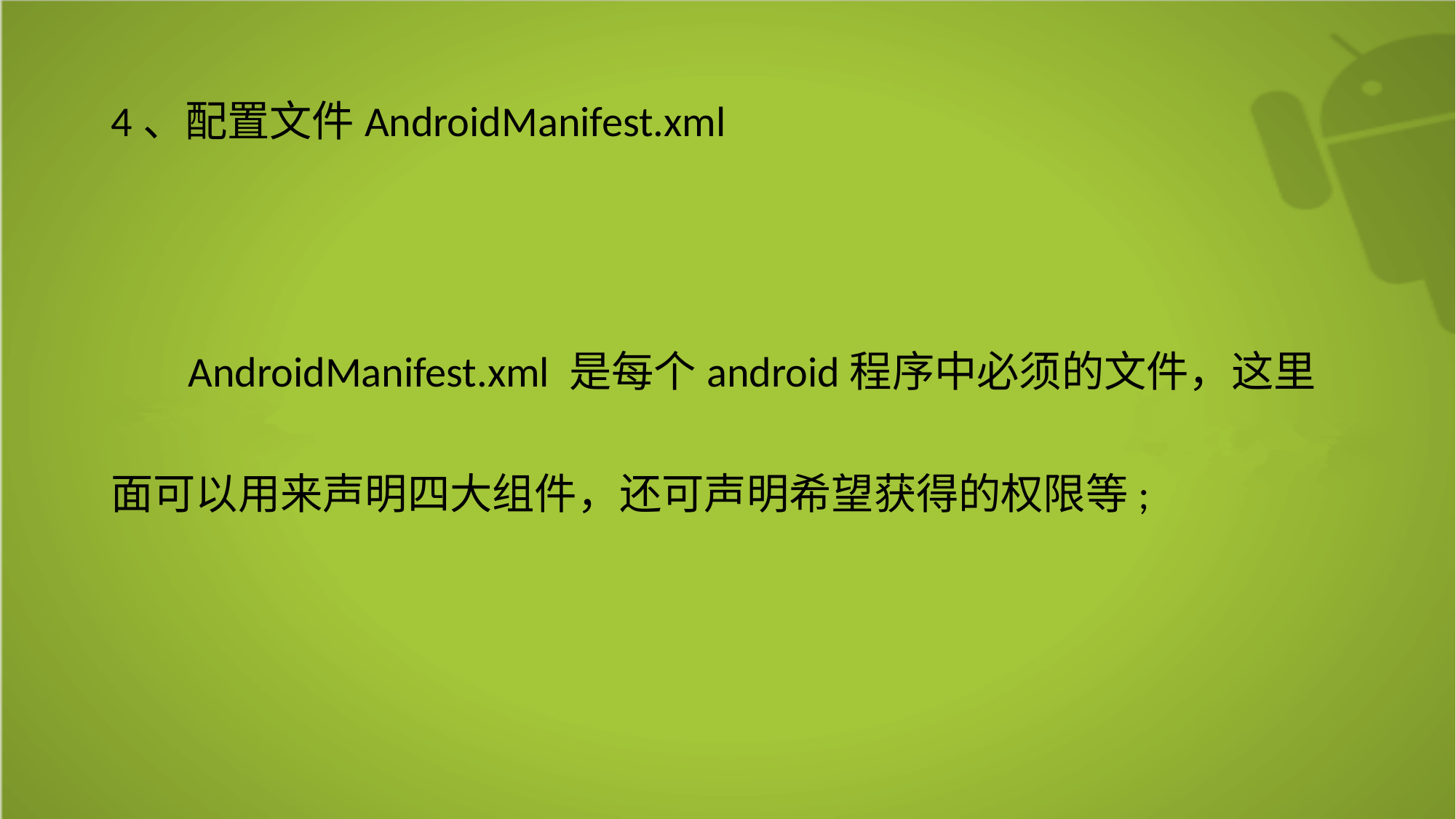

# 4、配置文件AndroidManifest.xml

        AndroidManifest.xml 是每个android程序中必须的文件，这里

面可以用来声明四大组件，还可声明希望获得的权限等;